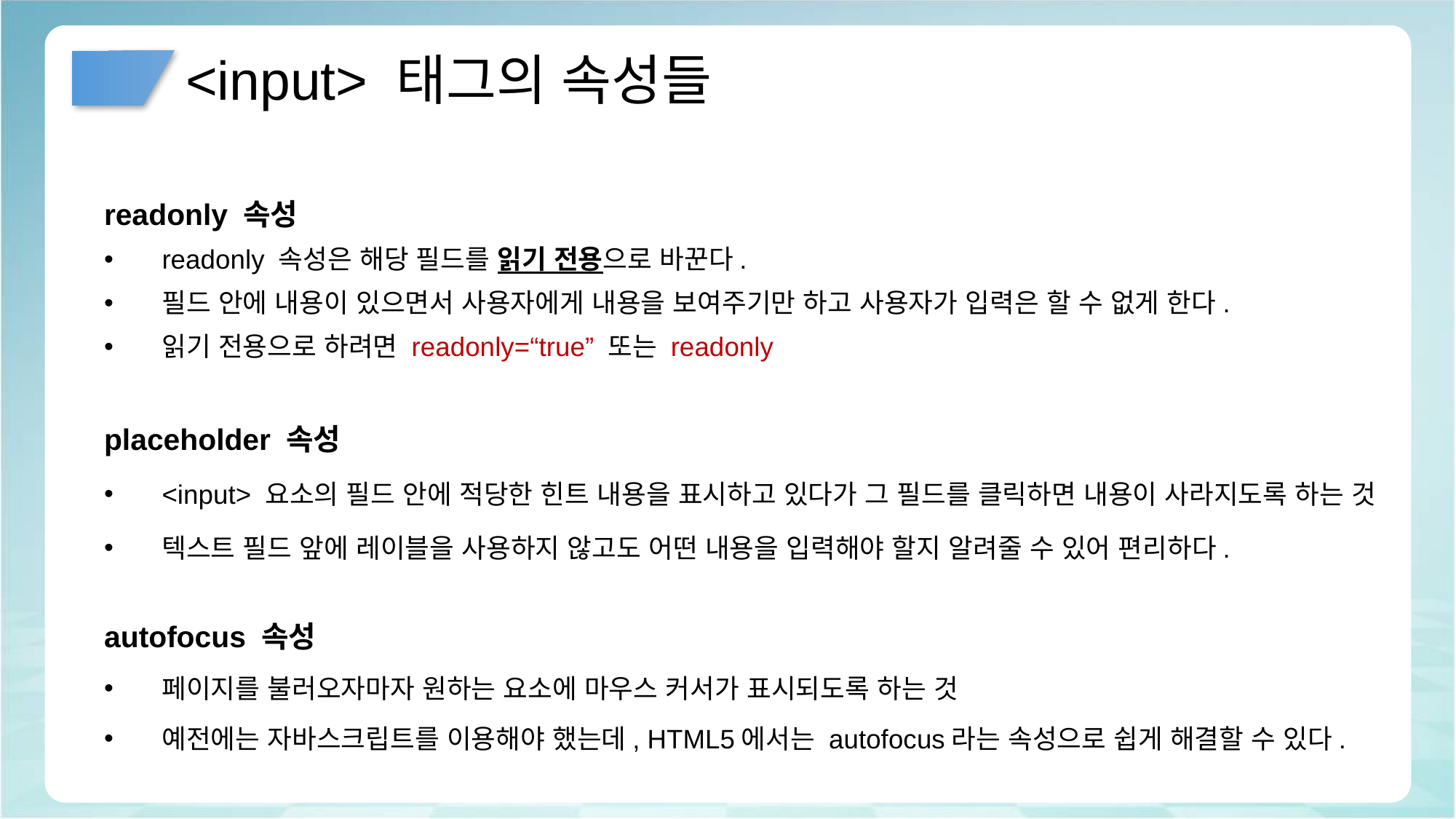

# <input> 태그의 속성들
readonly 속성
readonly 속성은 해당 필드를 읽기 전용으로 바꾼다.
필드 안에 내용이 있으면서 사용자에게 내용을 보여주기만 하고 사용자가 입력은 할 수 없게 한다.
읽기 전용으로 하려면 readonly=“true” 또는 readonly

placeholder 속성
<input> 요소의 필드 안에 적당한 힌트 내용을 표시하고 있다가 그 필드를 클릭하면 내용이 사라지도록 하는 것
텍스트 필드 앞에 레이블을 사용하지 않고도 어떤 내용을 입력해야 할지 알려줄 수 있어 편리하다.

autofocus 속성
페이지를 불러오자마자 원하는 요소에 마우스 커서가 표시되도록 하는 것
예전에는 자바스크립트를 이용해야 했는데, HTML5에서는 autofocus라는 속성으로 쉽게 해결할 수 있다.